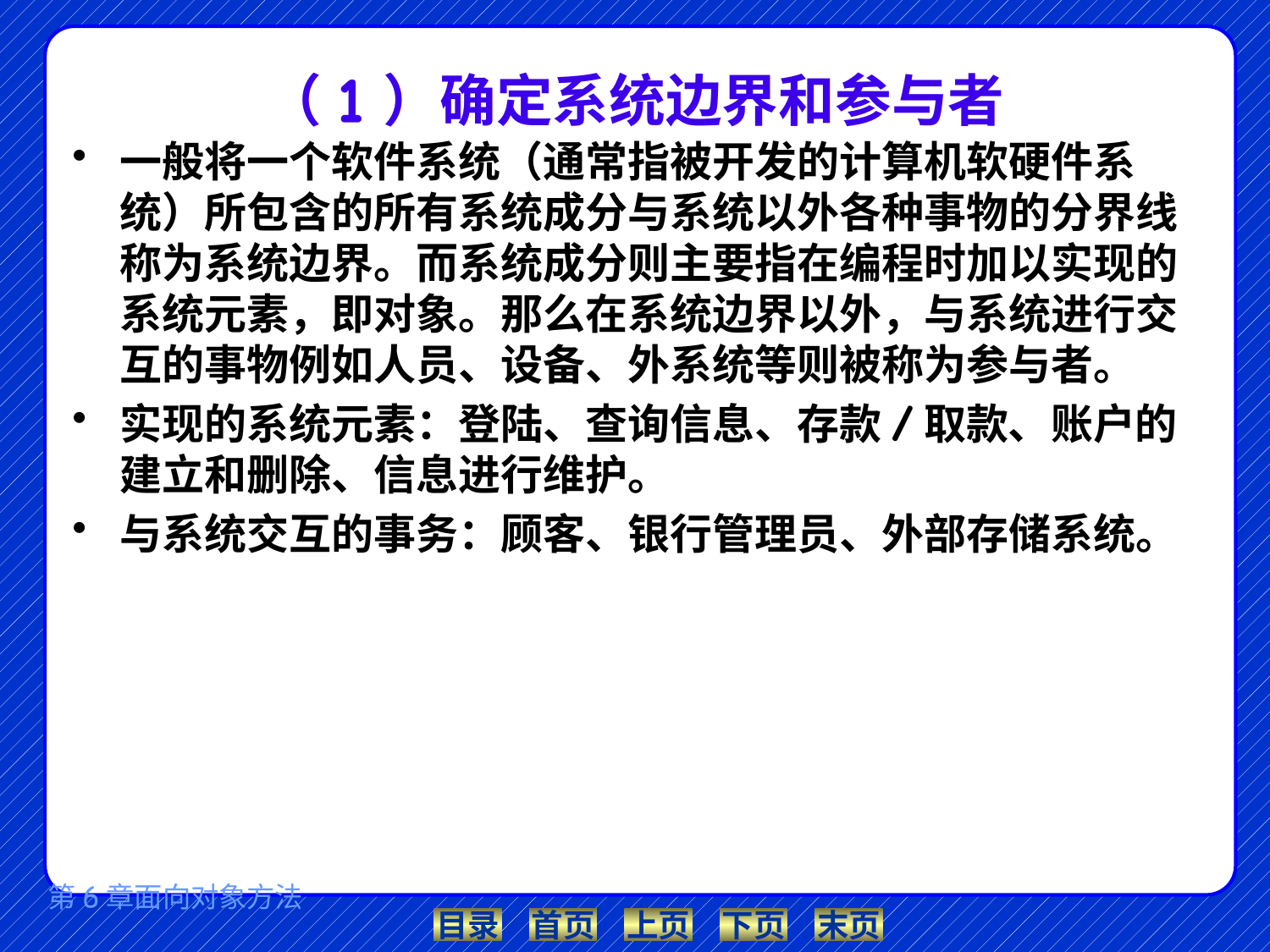

# （1）确定系统边界和参与者
一般将一个软件系统（通常指被开发的计算机软硬件系统）所包含的所有系统成分与系统以外各种事物的分界线称为系统边界。而系统成分则主要指在编程时加以实现的系统元素，即对象。那么在系统边界以外，与系统进行交互的事物例如人员、设备、外系统等则被称为参与者。
实现的系统元素：登陆、查询信息、存款/取款、账户的建立和删除、信息进行维护。
与系统交互的事务：顾客、银行管理员、外部存储系统。
第6章面向对象方法